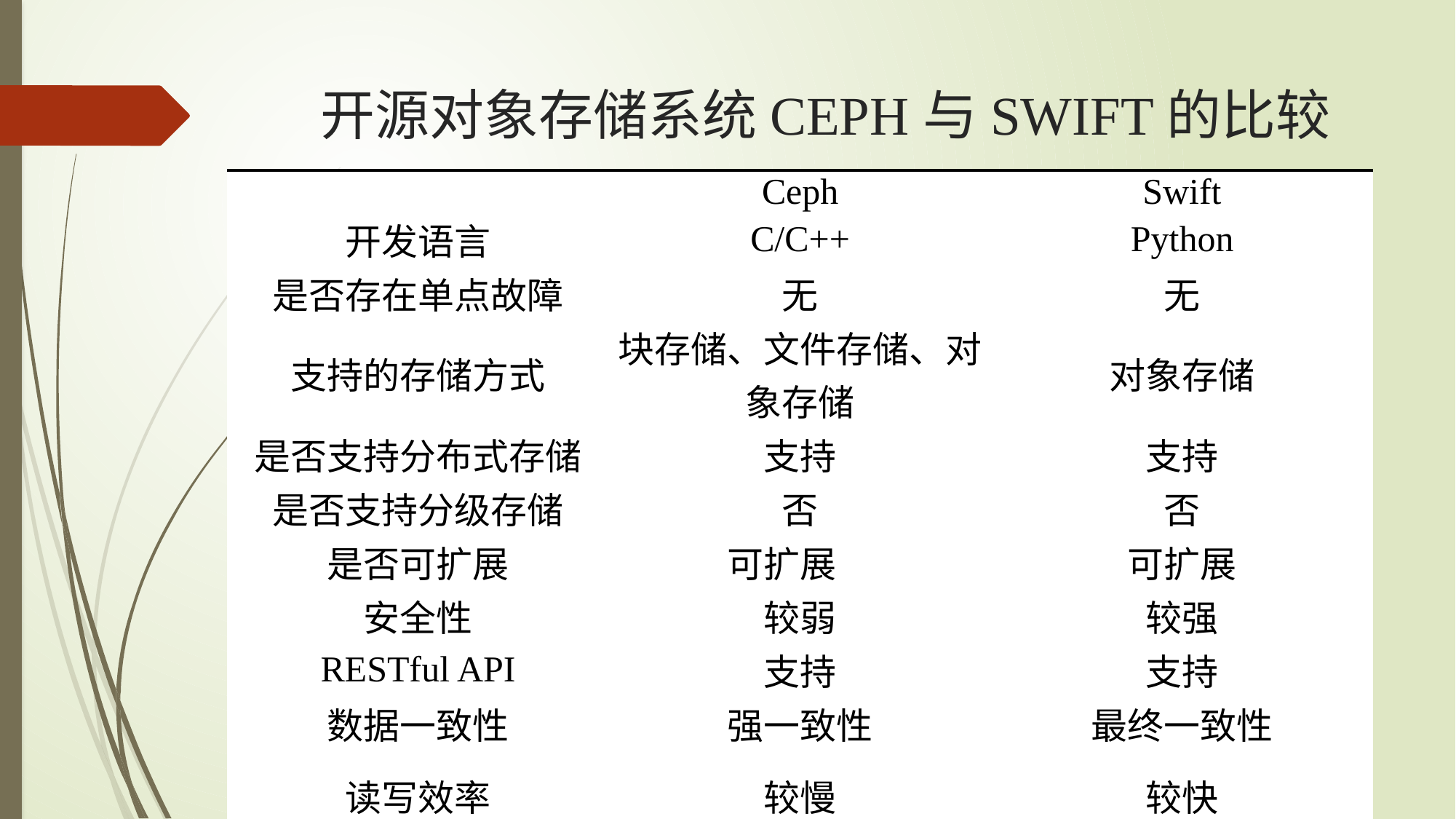

# 开源对象存储系统CEPH与SWIFT的比较
|  | Ceph | Swift |
| --- | --- | --- |
| 开发语言 | C/C++ | Python |
| 是否存在单点故障 | 无 | 无 |
| 支持的存储方式 | 块存储、文件存储、对象存储 | 对象存储 |
| 是否支持分布式存储 | 支持 | 支持 |
| 是否支持分级存储 | 否 | 否 |
| 是否可扩展 | 可扩展 | 可扩展 |
| 安全性 | 较弱 | 较强 |
| RESTful API | 支持 | 支持 |
| 数据一致性 | 强一致性 | 最终一致性 |
| 读写效率 | 较慢 | 较快 |
| 适用场景 | 本地高性能存储 | 多地域云存储后台 |